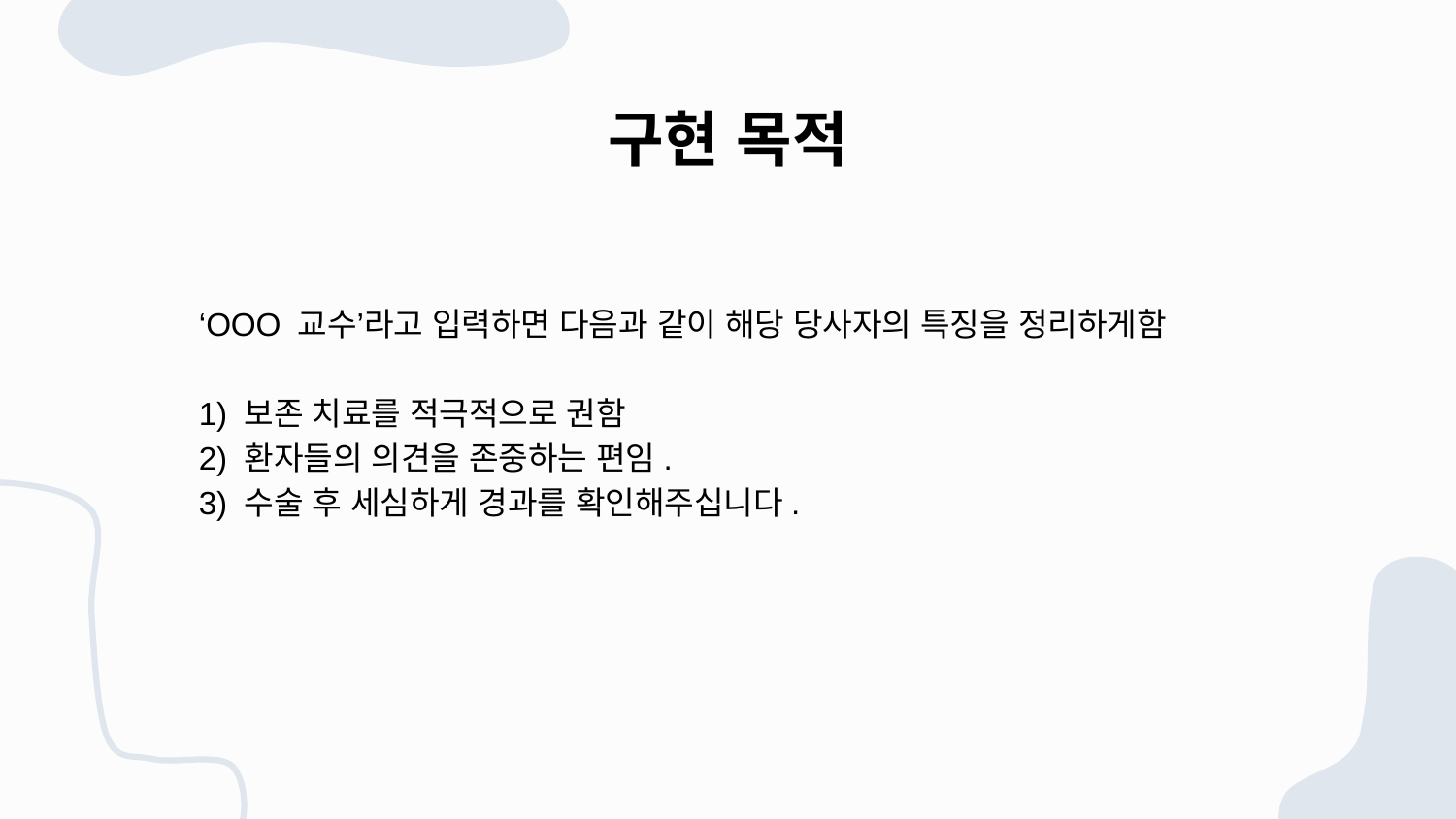

# 구현 목적
‘OOO 교수’라고 입력하면 다음과 같이 해당 당사자의 특징을 정리하게함

1) 보존 치료를 적극적으로 권함
2) 환자들의 의견을 존중하는 편임.
3) 수술 후 세심하게 경과를 확인해주십니다.